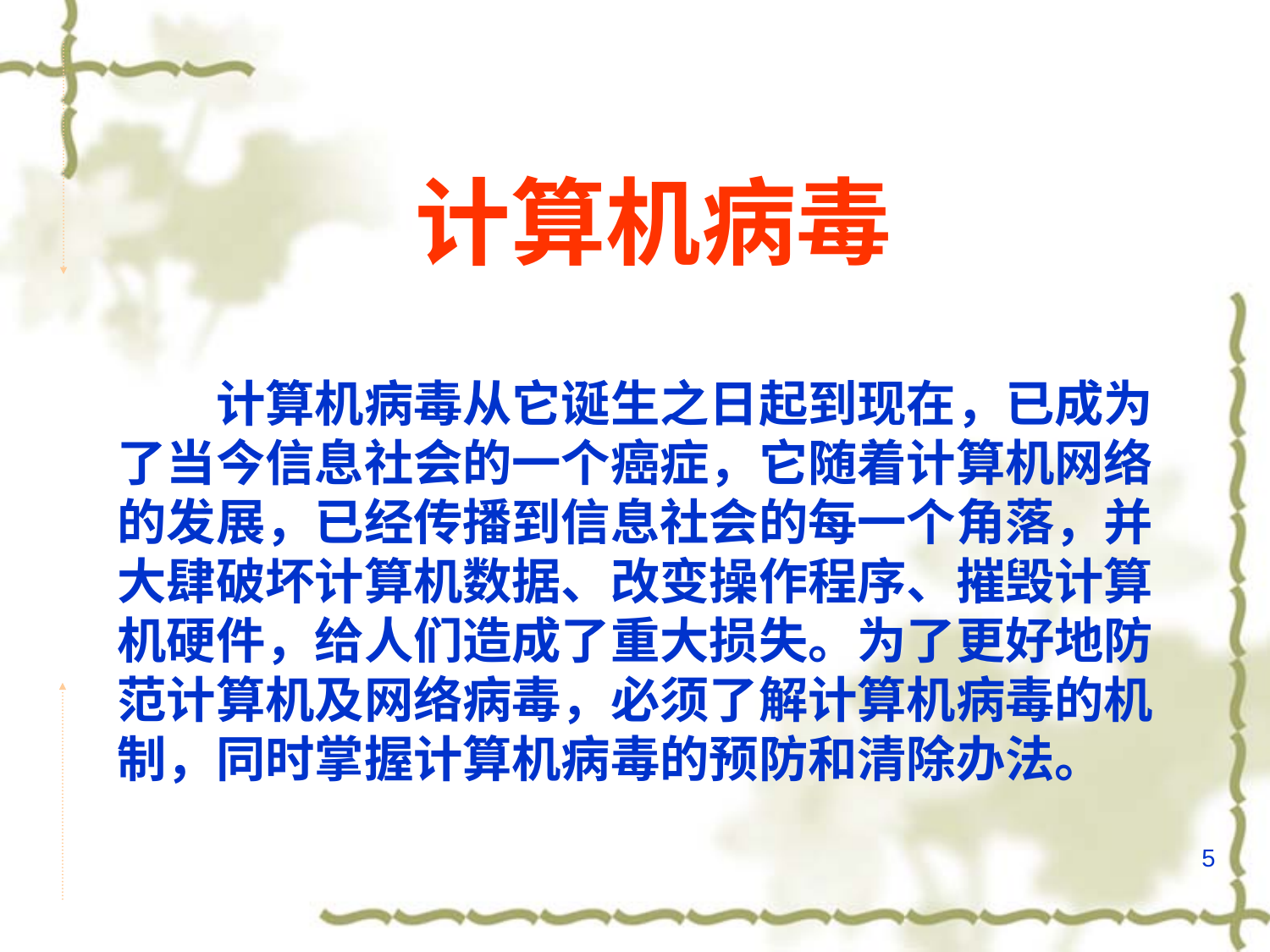

# 计算机病毒
　　计算机病毒从它诞生之日起到现在，已成为了当今信息社会的一个癌症，它随着计算机网络的发展，已经传播到信息社会的每一个角落，并大肆破坏计算机数据、改变操作程序、摧毁计算机硬件，给人们造成了重大损失。为了更好地防范计算机及网络病毒，必须了解计算机病毒的机制，同时掌握计算机病毒的预防和清除办法。
5